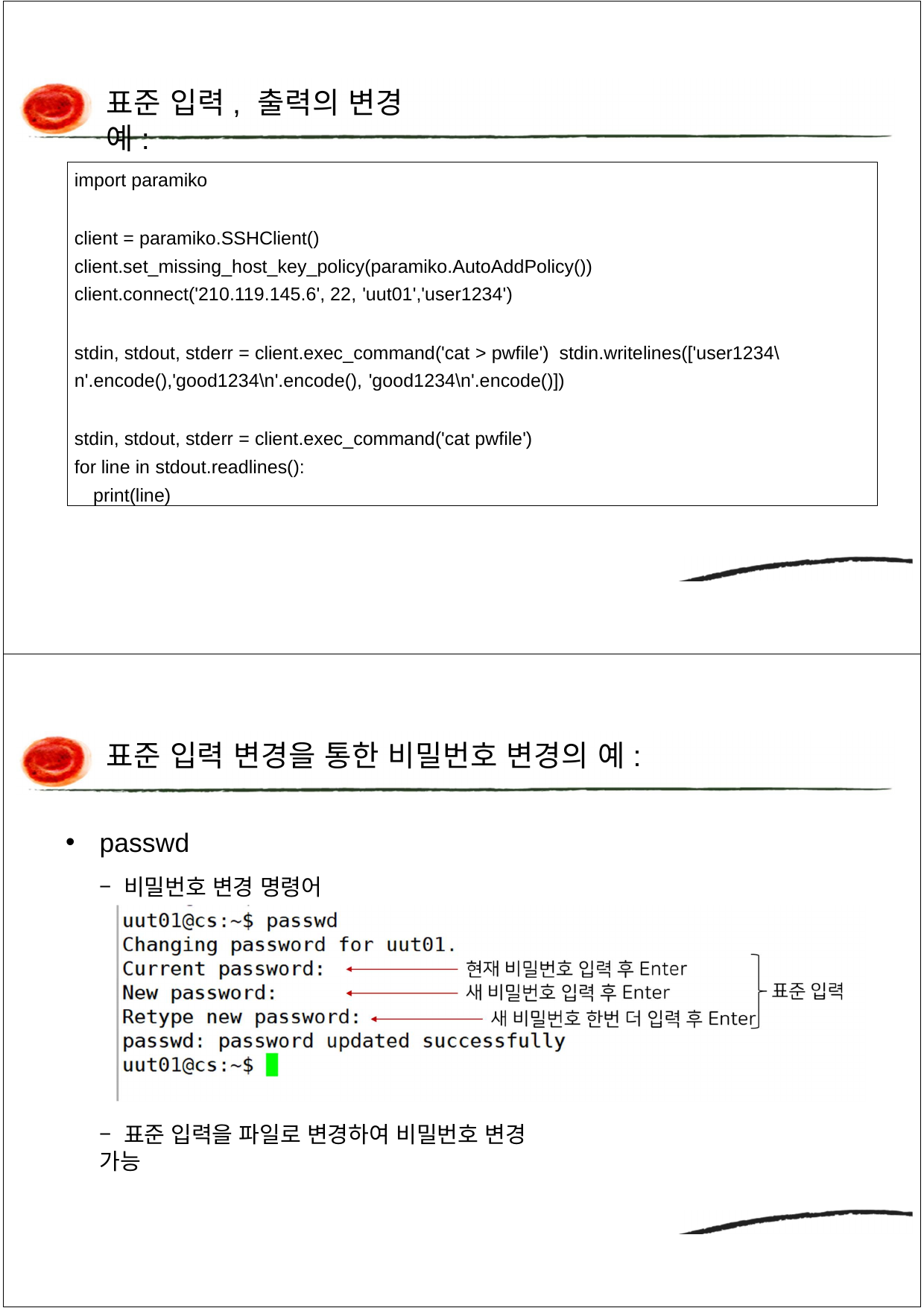

표준 입력, 출력의 변경 예:
import paramiko

client = paramiko.SSHClient()  client.set_missing_host_key_policy(paramiko.AutoAddPolicy())  client.connect('210.119.145.6', 22, 'uut01','user1234')

stdin, stdout, stderr = client.exec_command('cat > pwfile')  stdin.writelines(['user1234\n'.encode(),'good1234\n'.encode(), 'good1234\n'.encode()])

stdin, stdout, stderr = client.exec_command('cat pwfile')  for line in stdout.readlines():
print(line)

표준 입력 변경을 통한 비밀번호 변경의 예:

passwd
– 비밀번호 변경 명령어

– 표준 입력을 파일로 변경하여 비밀번호 변경 가능